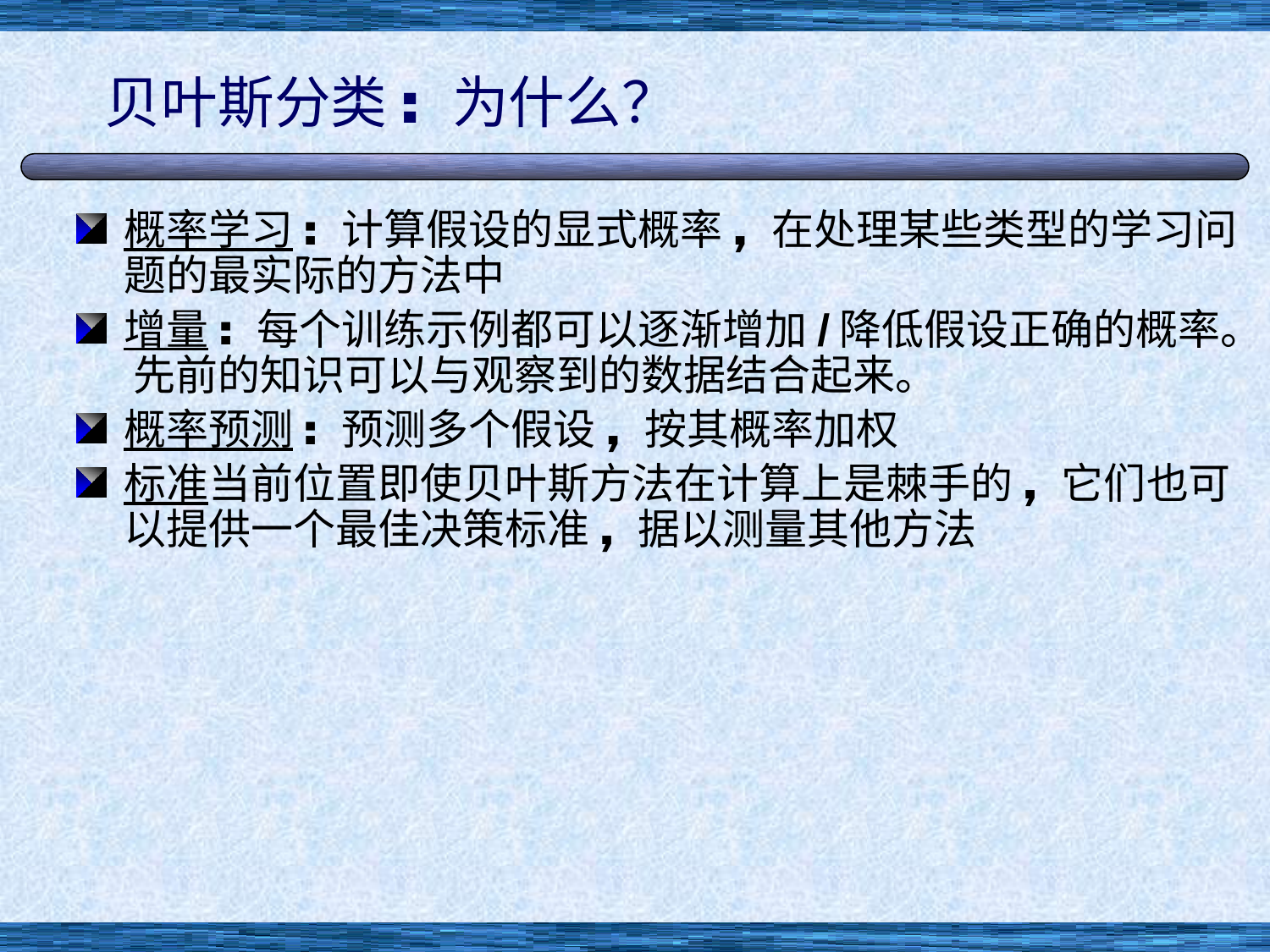

# 贝叶斯分类: 为什么？
概率学习: 计算假设的显式概率, 在处理某些类型的学习问题的最实际的方法中
增量: 每个训练示例都可以逐渐增加/降低假设正确的概率。 先前的知识可以与观察到的数据结合起来。
概率预测: 预测多个假设, 按其概率加权
标准当前位置即使贝叶斯方法在计算上是棘手的, 它们也可以提供一个最佳决策标准, 据以测量其他方法